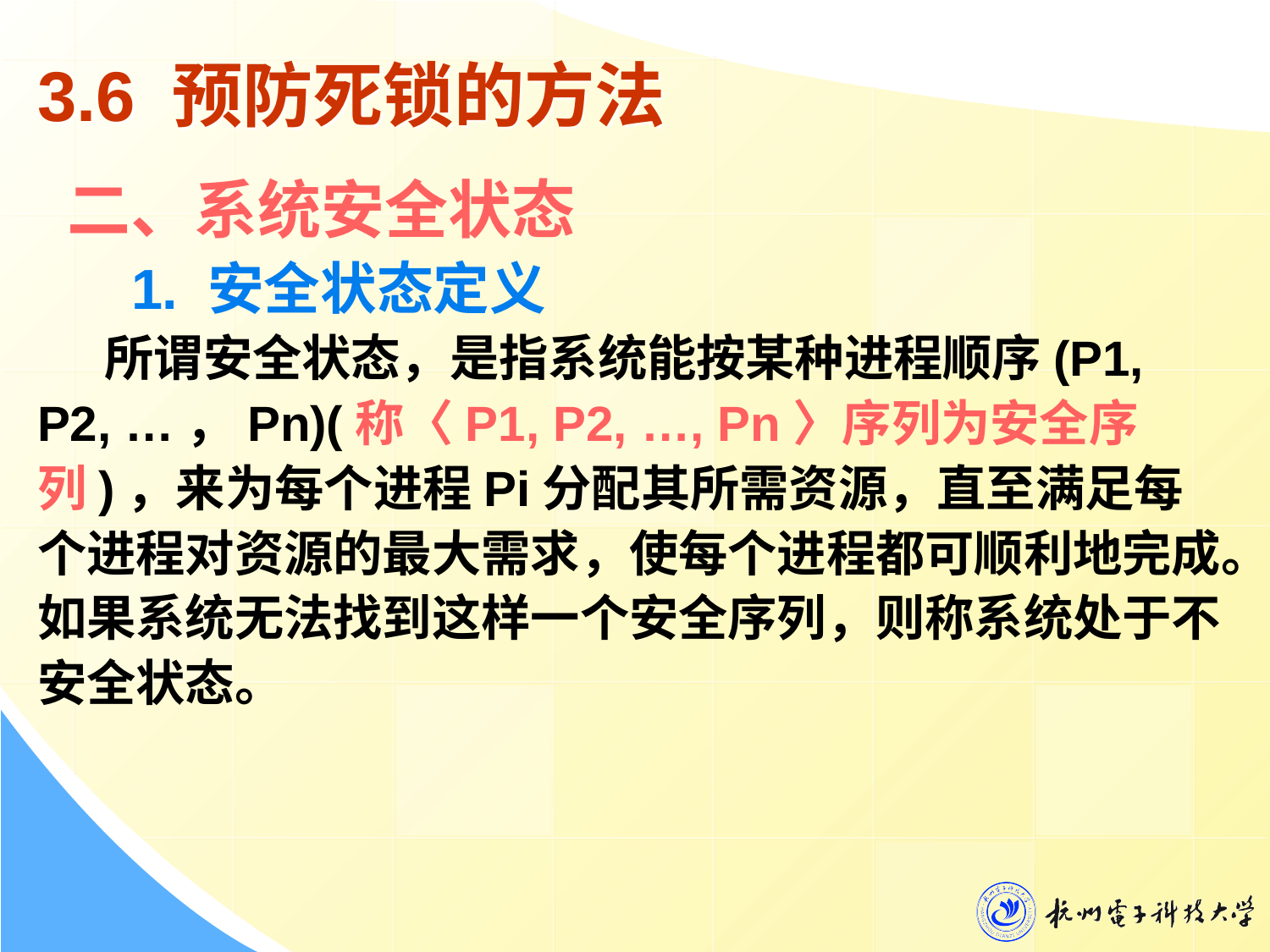

# 3.6 预防死锁的方法
 二、系统安全状态
      1. 安全状态定义
      所谓安全状态，是指系统能按某种进程顺序(P1, P2, …，Pn)(称〈P1, P2, …, Pn〉序列为安全序列)，来为每个进程Pi分配其所需资源，直至满足每个进程对资源的最大需求，使每个进程都可顺利地完成。如果系统无法找到这样一个安全序列，则称系统处于不安全状态。